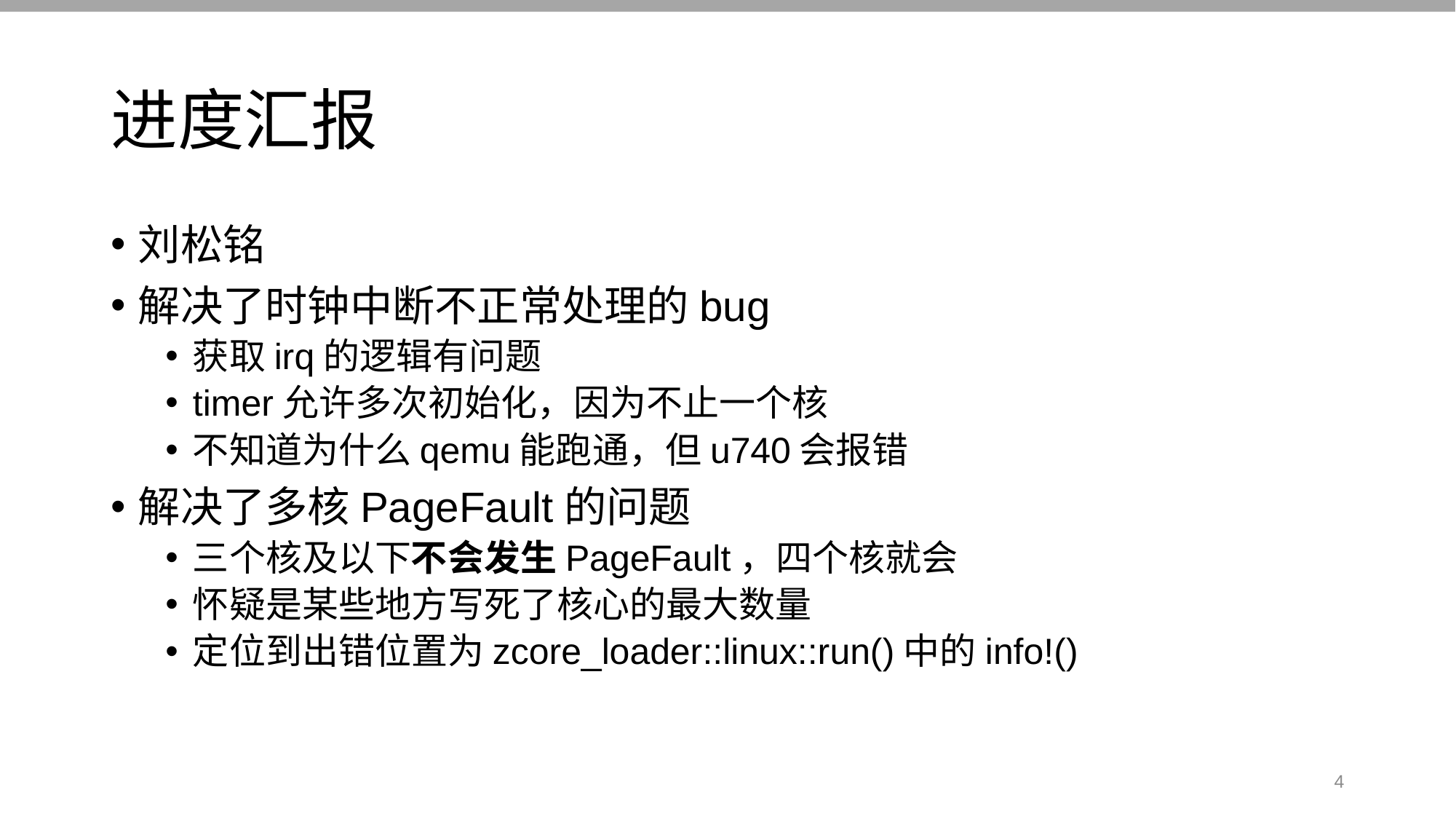

# 进度汇报
刘松铭
解决了时钟中断不正常处理的bug
获取irq的逻辑有问题
timer允许多次初始化，因为不止一个核
不知道为什么qemu能跑通，但u740会报错
解决了多核PageFault的问题
三个核及以下不会发生PageFault，四个核就会
怀疑是某些地方写死了核心的最大数量
定位到出错位置为zcore_loader::linux::run()中的info!()
4